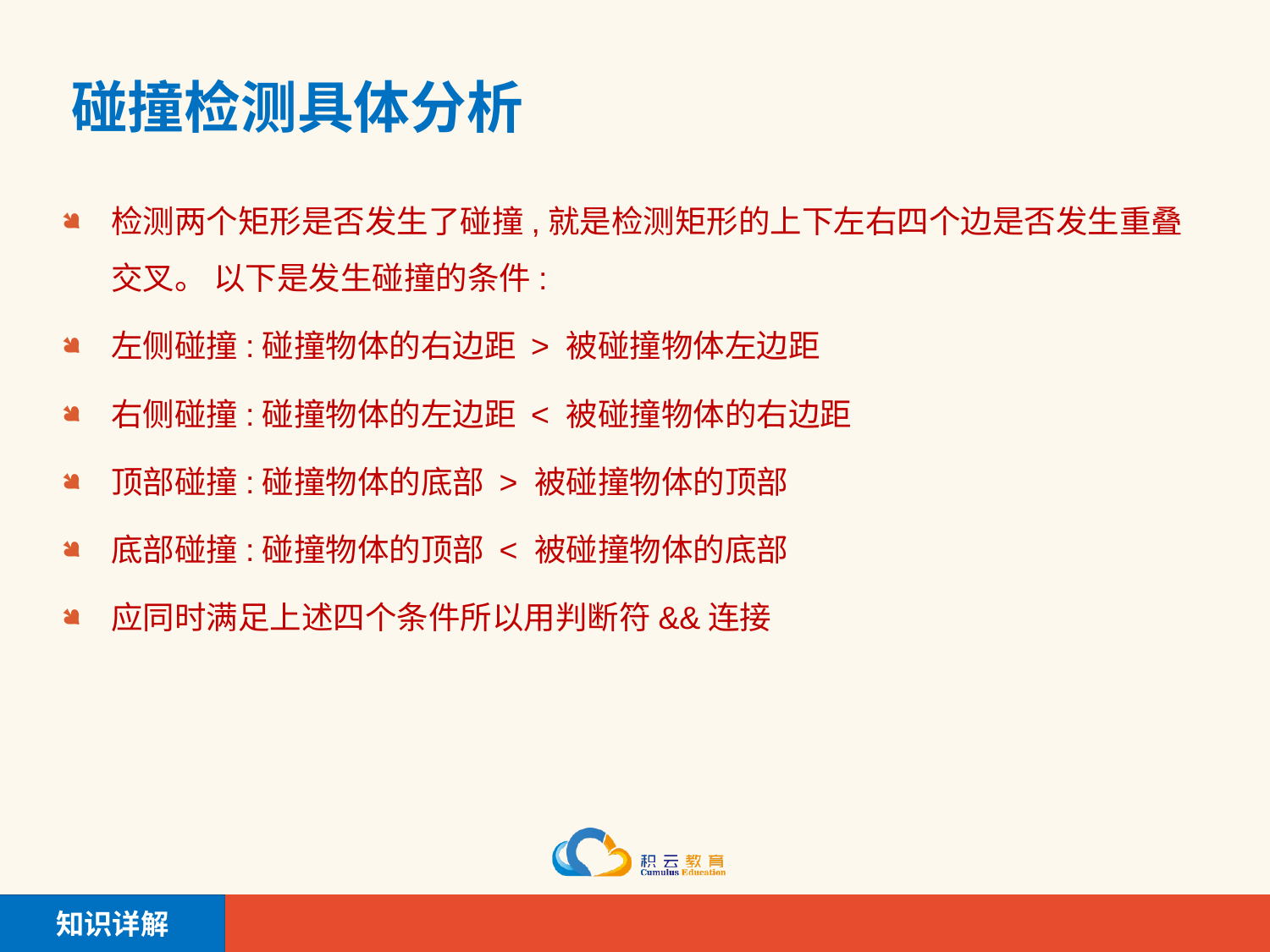

# 碰撞检测具体分析
检测两个矩形是否发生了碰撞,就是检测矩形的上下左右四个边是否发生重叠交叉。 以下是发生碰撞的条件:
左侧碰撞:碰撞物体的右边距 > 被碰撞物体左边距
右侧碰撞:碰撞物体的左边距 < 被碰撞物体的右边距
顶部碰撞:碰撞物体的底部 > 被碰撞物体的顶部
底部碰撞:碰撞物体的顶部 < 被碰撞物体的底部
应同时满足上述四个条件所以用判断符&&连接